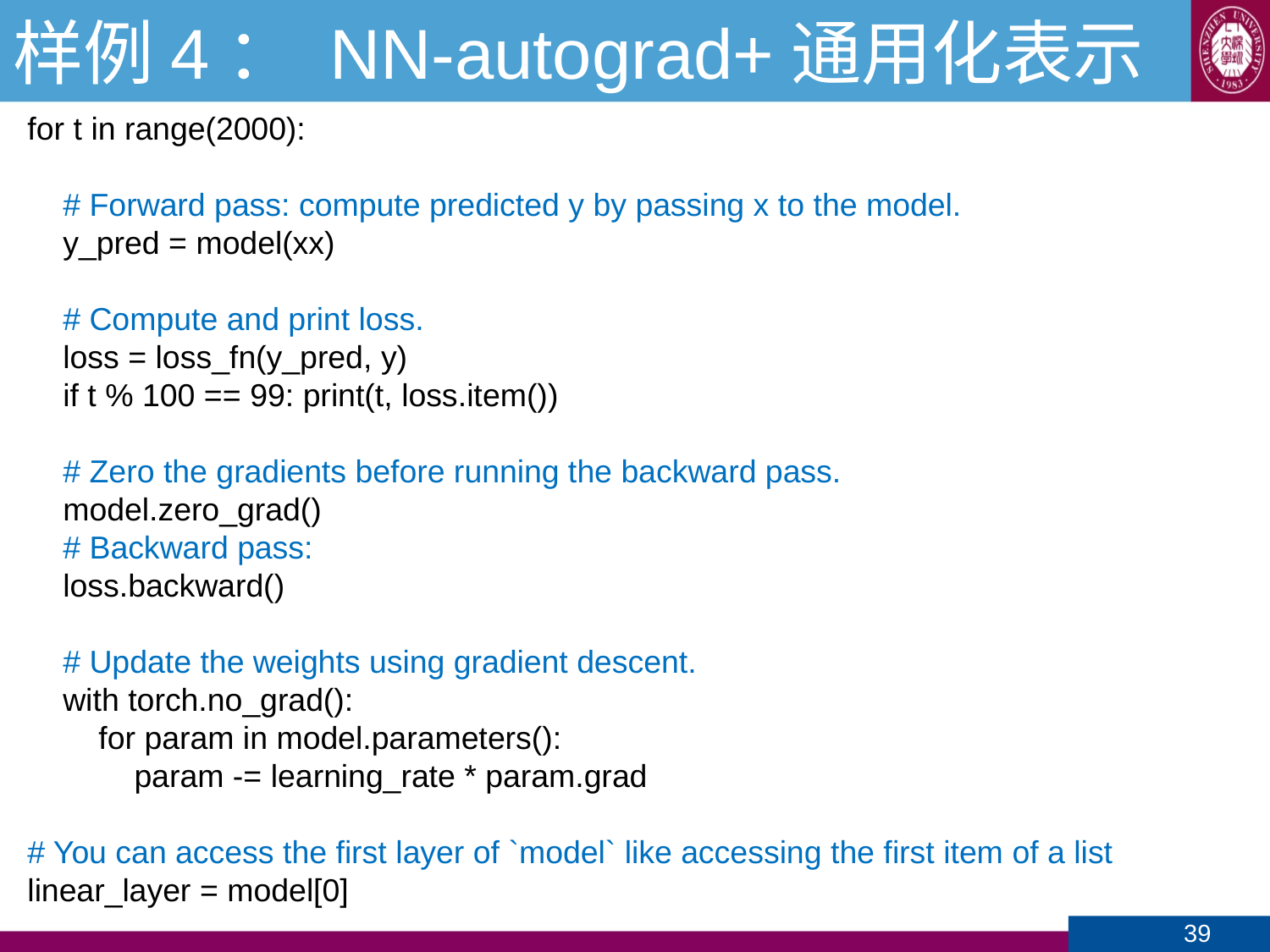

# 样例4： NN-autograd+通用化表示
for t in range(2000):

    # Forward pass: compute predicted y by passing x to the model.
    y_pred = model(xx)

    # Compute and print loss.
    loss = loss_fn(y_pred, y)
    if t % 100 == 99: print(t, loss.item())

    # Zero the gradients before running the backward pass.
    model.zero_grad()
    # Backward pass:
    loss.backward()

    # Update the weights using gradient descent.
    with torch.no_grad():
        for param in model.parameters():
            param -= learning_rate * param.grad

# You can access the first layer of `model` like accessing the first item of a list
linear_layer = model[0]
39